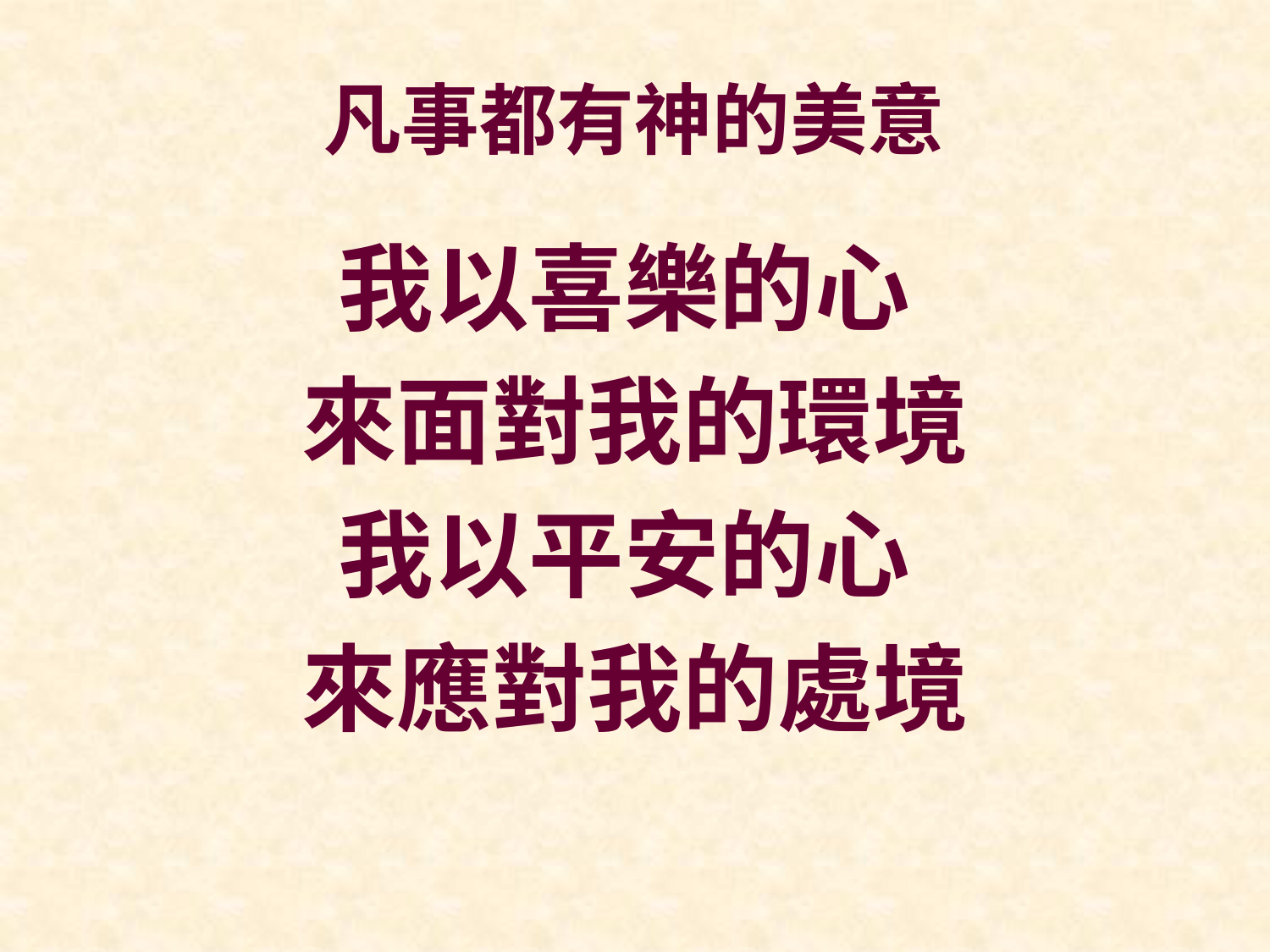

# 凡事都有神的美意
我以喜樂的心
來面對我的環境
我以平安的心
來應對我的處境